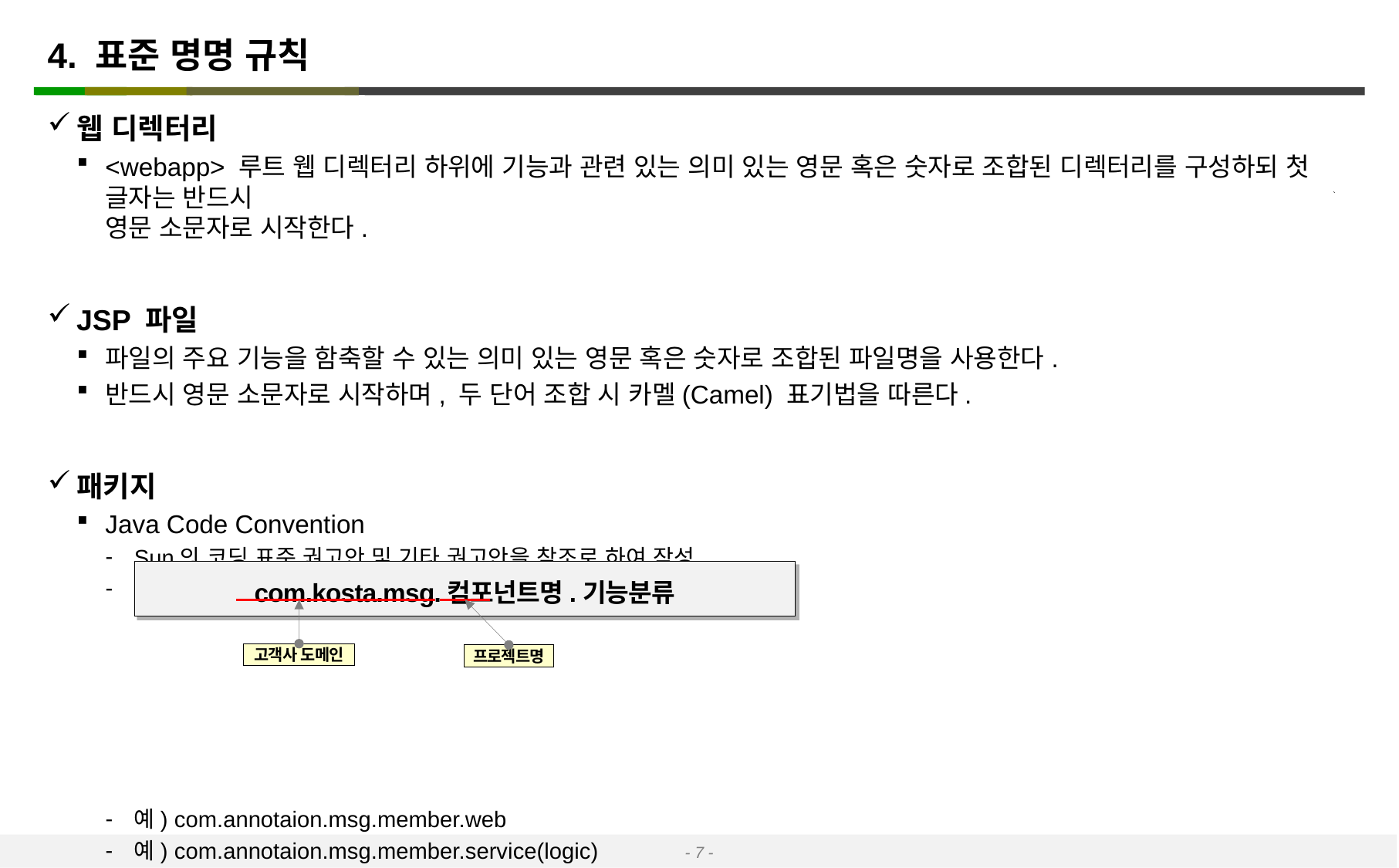

# 4. 표준 명명 규칙
웹 디렉터리
<webapp> 루트 웹 디렉터리 하위에 기능과 관련 있는 의미 있는 영문 혹은 숫자로 조합된 디렉터리를 구성하되 첫 글자는 반드시
영문 소문자로 시작한다.

JSP 파일
파일의 주요 기능을 함축할 수 있는 의미 있는 영문 혹은 숫자로 조합된 파일명을 사용한다.
반드시 영문 소문자로 시작하며, 두 단어 조합 시 카멜(Camel) 표기법을 따른다.

패키지
Java Code Convention
Sun의 코딩 표준 권고안 및 기타 권고안을 참조로 하여 작성
Eclipse의 Code conventions, Code templates, Importer 등을 활용

예) com.annotaion.msg.member.web
예) com.annotaion.msg.member.service(logic)
예) com.annotaion.msg.member.dao
예) com.annotaion.msg.member.domain(dto)

com.kosta.msg.컴포넌트명.기능분류
고객사 도메인
프로젝트명